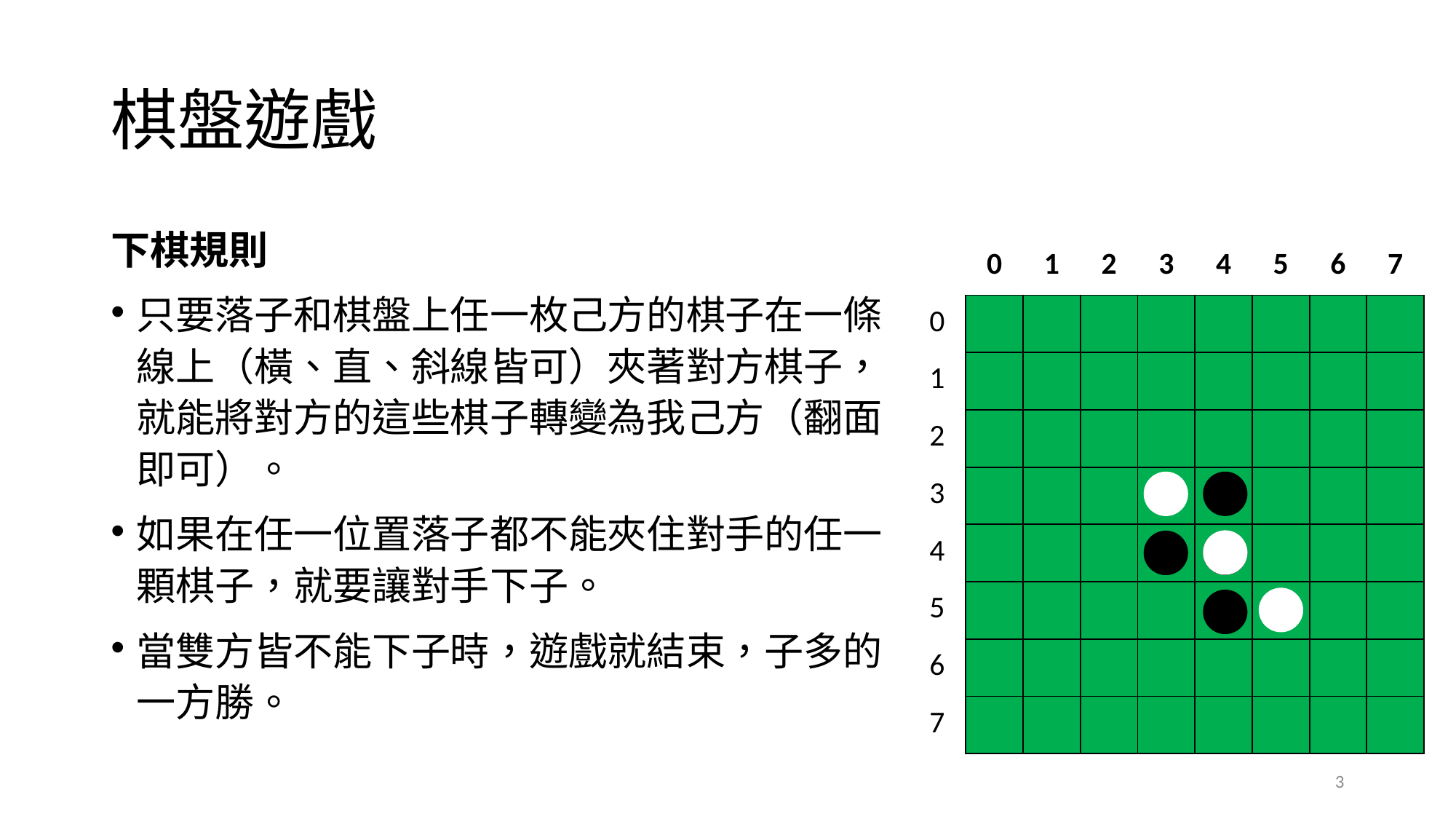

# 棋盤遊戲
下棋規則
只要落子和棋盤上任一枚己方的棋子在一條線上（橫、直、斜線皆可）夾著對方棋子，就能將對方的這些棋子轉變為我己方（翻面即可）。
如果在任一位置落子都不能夾住對手的任一顆棋子，就要讓對手下子。
當雙方皆不能下子時，遊戲就結束，子多的一方勝。
|  | 0 | 1 | 2 | 3 | 4 | 5 | 6 | 7 |
| --- | --- | --- | --- | --- | --- | --- | --- | --- |
| 0 |  |  |  |  |  |  |  |  |
| 1 |  |  |  |  |  |  |  |  |
| 2 |  |  |  |  |  |  |  |  |
| 3 |  |  |  |  |  |  |  |  |
| 4 |  |  |  |  |  |  |  |  |
| 5 |  |  |  |  |  |  |  |  |
| 6 |  |  |  |  |  |  |  |  |
| 7 |  |  |  |  |  |  |  |  |

3